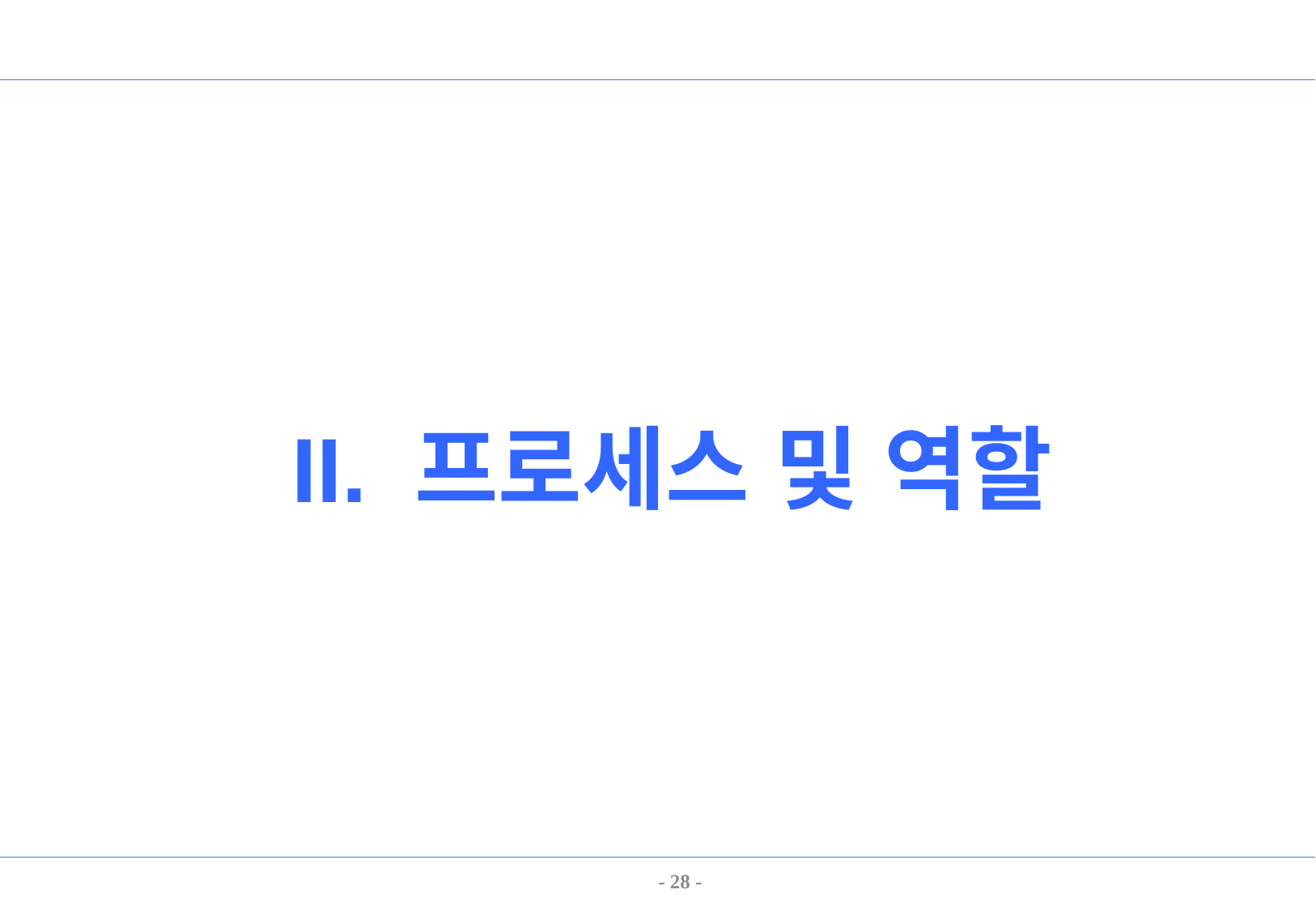

#
II. 프로세스 및 역할
- 28 -